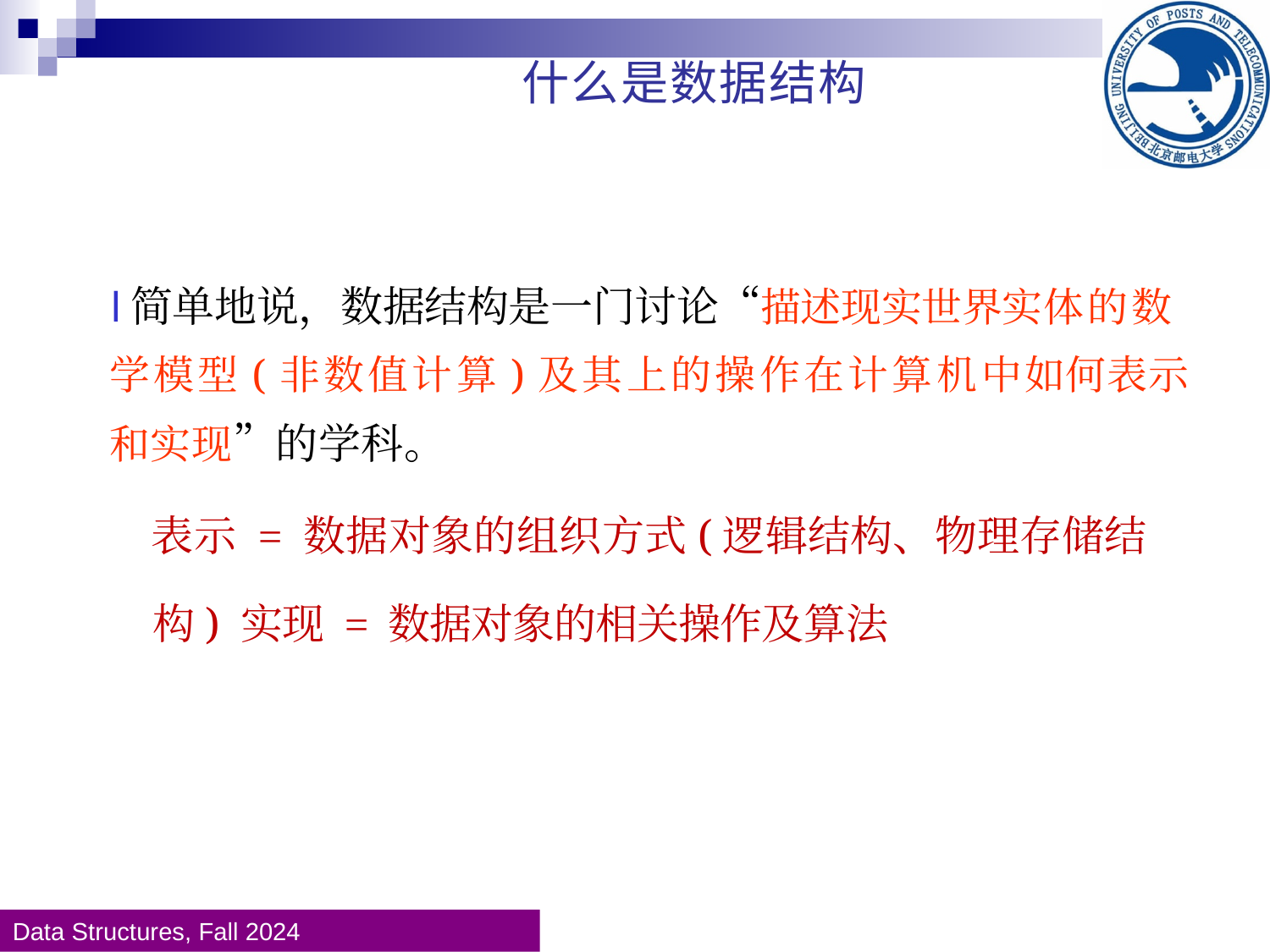

什么是数据结构

l简单地说，数据结构是一门讨论“描述现实世界实体的数学模型(非数值计算)及其上的操作在计算机中如何表示和实现”的学科。
表示 = 数据对象的组织方式(逻辑结构、物理存储结构) 实现 = 数据对象的相关操作及算法